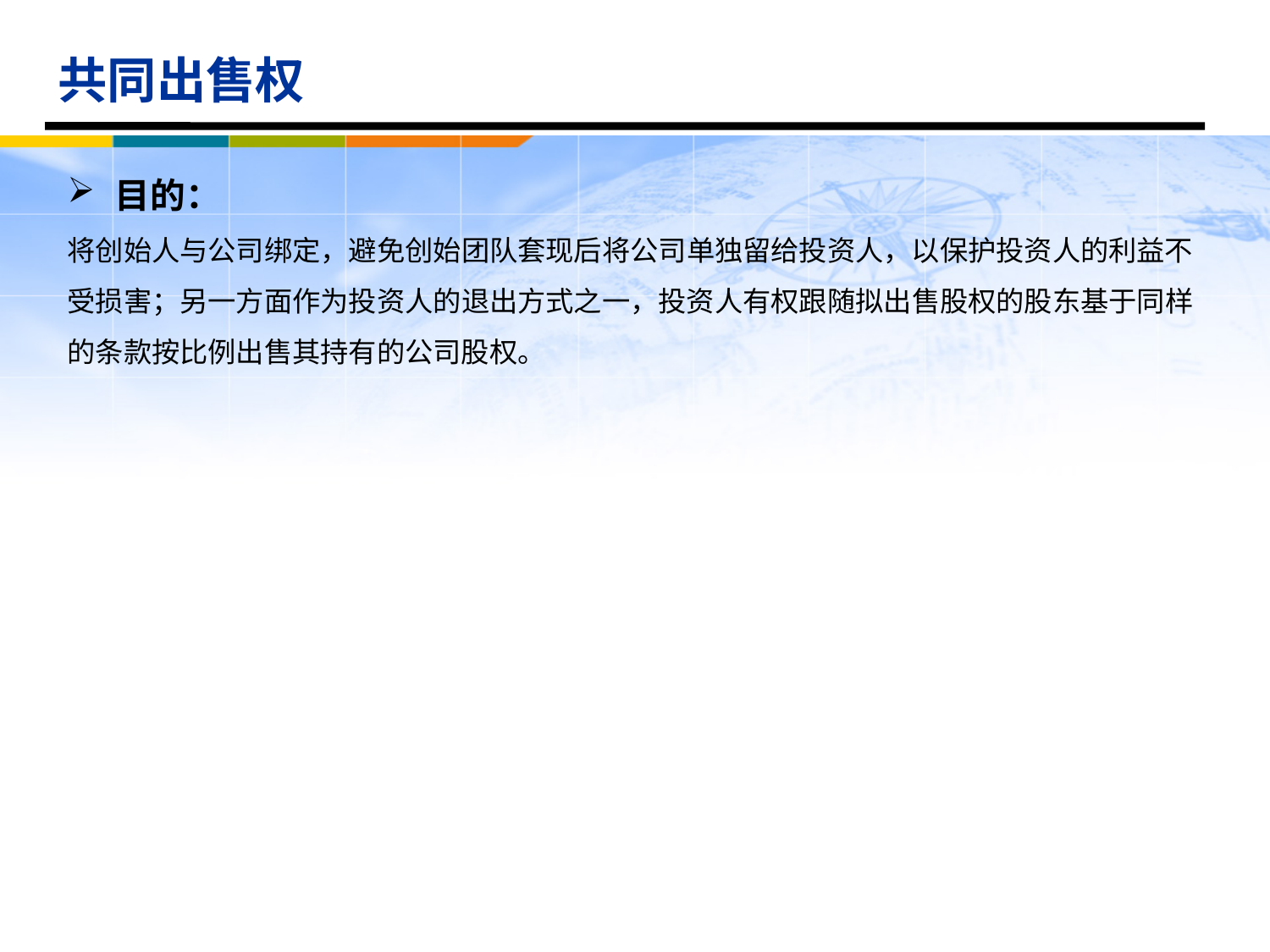

共同出售权
目的：
将创始人与公司绑定，避免创始团队套现后将公司单独留给投资人，以保护投资人的利益不受损害；另一方面作为投资人的退出方式之一，投资人有权跟随拟出售股权的股东基于同样的条款按比例出售其持有的公司股权。